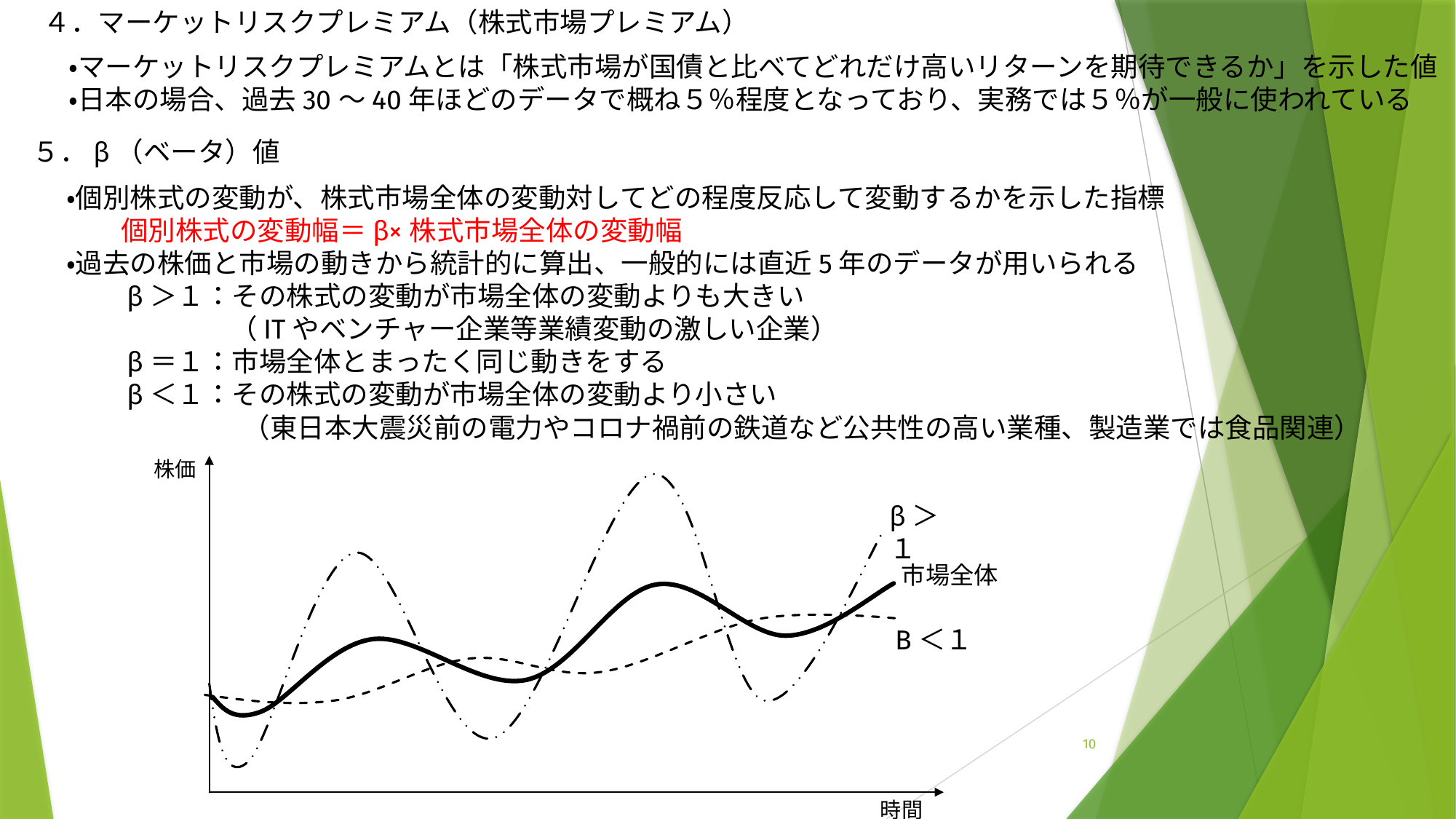

４．マーケットリスクプレミアム（株式市場プレミアム）
・マーケットリスクプレミアムとは「株式市場が国債と比べてどれだけ高いリターンを期待できるか」を示した値
・日本の場合、過去30～40年ほどのデータで概ね５％程度となっており、実務では５％が一般に使われている
　５．β（ベータ）値

・個別株式の変動が、株式市場全体の変動対してどの程度反応して変動するかを示した指標
　　個別株式の変動幅＝β×株式市場全体の変動幅
・過去の株価と市場の動きから統計的に算出、一般的には直近5年のデータが用いられる
　　β＞１：その株式の変動が市場全体の変動よりも大きい
　　　　　　（ITやベンチャー企業等業績変動の激しい企業）
　　β＝１：市場全体とまったく同じ動きをする
　　β＜１：その株式の変動が市場全体の変動より小さい

（東日本大震災前の電力やコロナ禍前の鉄道など公共性の高い業種、製造業では食品関連）
株価

β＞１
市場全体
Β＜１
10
時間